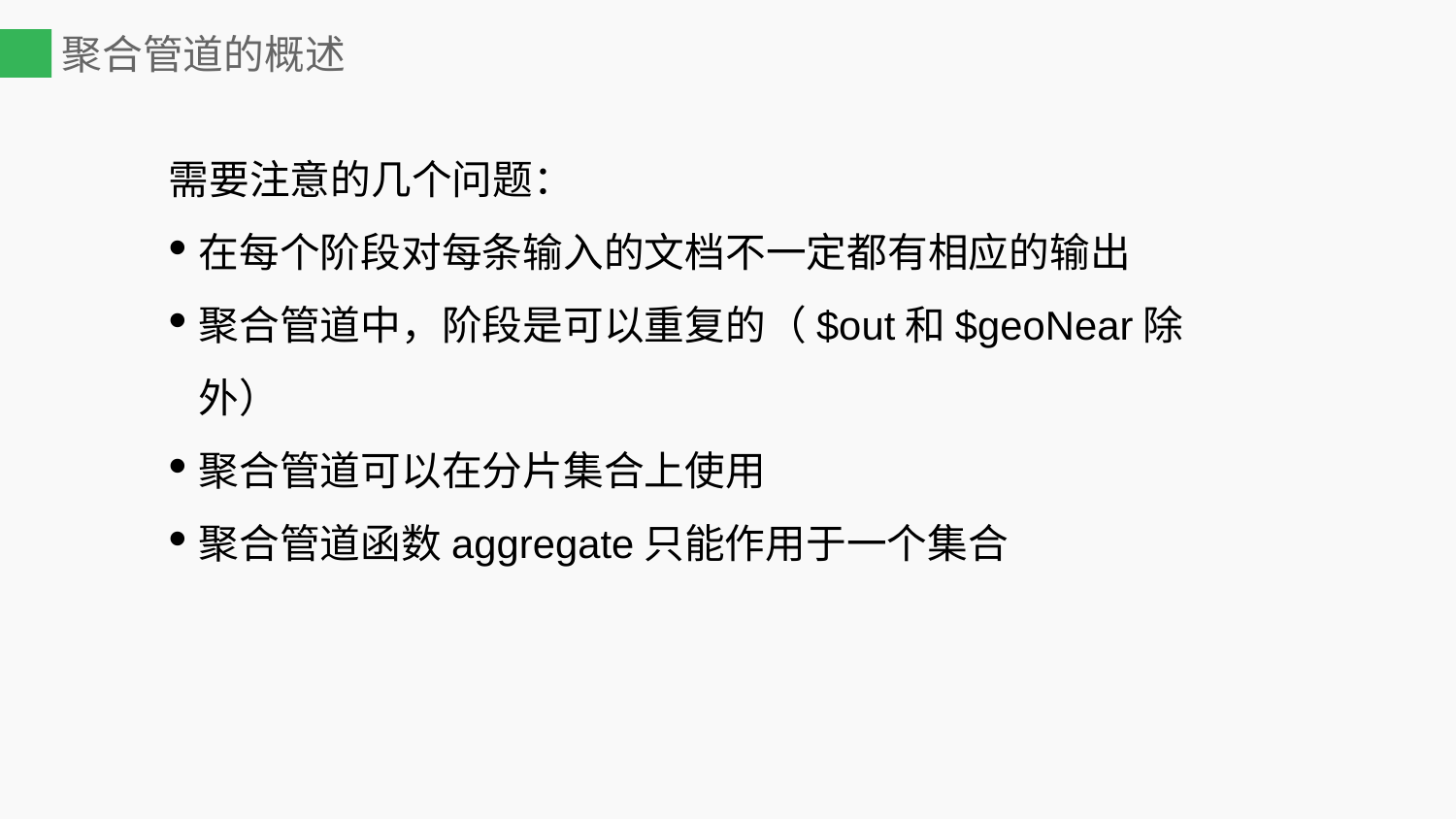

# 聚合管道的概述
需要注意的几个问题：
在每个阶段对每条输入的文档不一定都有相应的输出
聚合管道中，阶段是可以重复的（$out和$geoNear除外）
聚合管道可以在分片集合上使用
聚合管道函数aggregate只能作用于一个集合